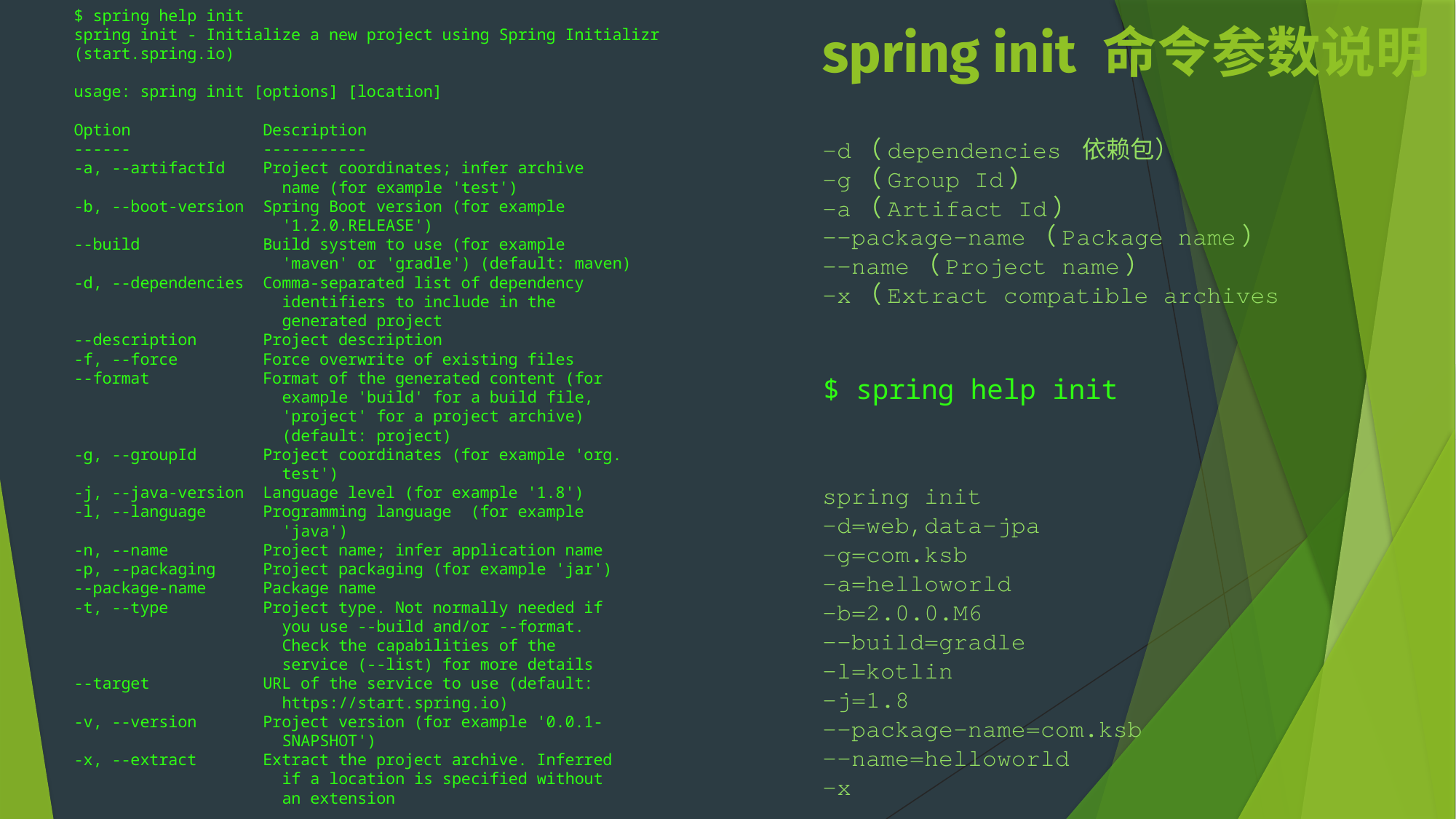

$ spring help init
spring init - Initialize a new project using Spring Initializr (start.spring.io)

usage: spring init [options] [location]

Option              Description
------              -----------
-a, --artifactId    Project coordinates; infer archive
                      name (for example 'test')
-b, --boot-version  Spring Boot version (for example
                      '1.2.0.RELEASE')
--build             Build system to use (for example
                      'maven' or 'gradle') (default: maven)
-d, --dependencies  Comma-separated list of dependency
                      identifiers to include in the
                      generated project
--description       Project description
-f, --force         Force overwrite of existing files
--format            Format of the generated content (for
                      example 'build' for a build file,
                      'project' for a project archive)
                      (default: project)
-g, --groupId       Project coordinates (for example 'org.
                      test')
-j, --java-version  Language level (for example '1.8')
-l, --language      Programming language  (for example
                      'java')
-n, --name          Project name; infer application name
-p, --packaging     Project packaging (for example 'jar')
--package-name      Package name
-t, --type          Project type. Not normally needed if
                      you use --build and/or --format.
                      Check the capabilities of the
                      service (--list) for more details
--target            URL of the service to use (default:
                      https://start.spring.io)
-v, --version       Project version (for example '0.0.1-
                      SNAPSHOT')
-x, --extract       Extract the project archive. Inferred
                      if a location is specified without
                      an extension
# spring init 命令参数说明
-d（dependencies 依赖包） 
-g（Group Id） 
-a（Artifact Id） 
--package-name（Package name） 
--name（Project name） 
-x（Extract compatible archives
$ spring help init
spring init
-d=web,data-jpa
-g=com.ksb
-a=helloworld
-b=2.0.0.M6
--build=gradle
-l=kotlin
-j=1.8
--package-name=com.ksb
--name=helloworld
-x